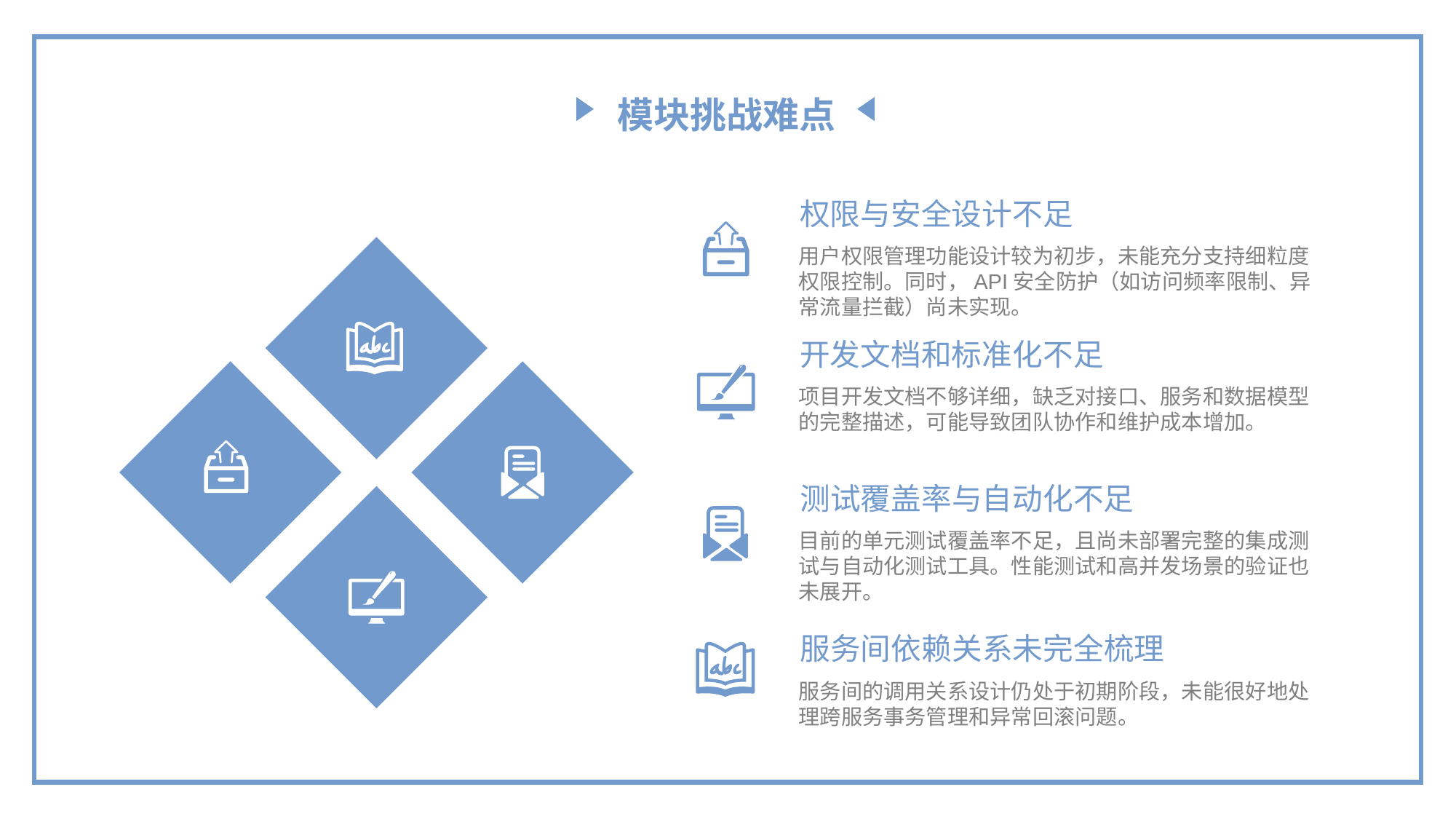

模块挑战难点

权限与安全设计不足

用户权限管理功能设计较为初步，未能充分支持细粒度权限控制。同时，API安全防护（如访问频率限制、异常流量拦截）尚未实现。

开发文档和标准化不足

项目开发文档不够详细，缺乏对接口、服务和数据模型的完整描述，可能导致团队协作和维护成本增加。

测试覆盖率与自动化不足

目前的单元测试覆盖率不足，且尚未部署完整的集成测试与自动化测试工具。性能测试和高并发场景的验证也未展开。

服务间依赖关系未完全梳理

服务间的调用关系设计仍处于初期阶段，未能很好地处理跨服务事务管理和异常回滚问题。